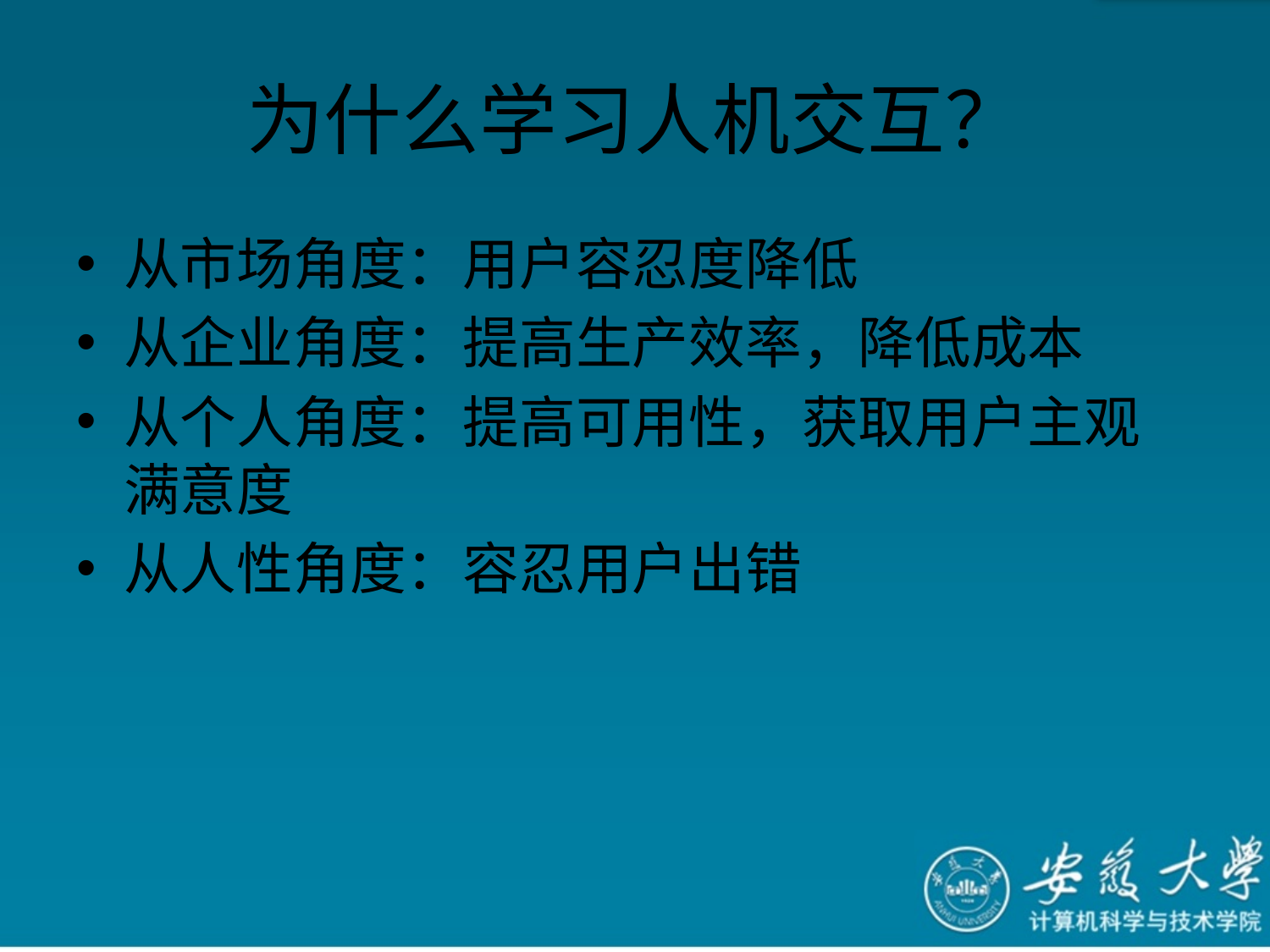

# 为什么学习人机交互？
从市场角度：用户容忍度降低
从企业角度：提高生产效率，降低成本
从个人角度：提高可用性，获取用户主观满意度
从人性角度：容忍用户出错